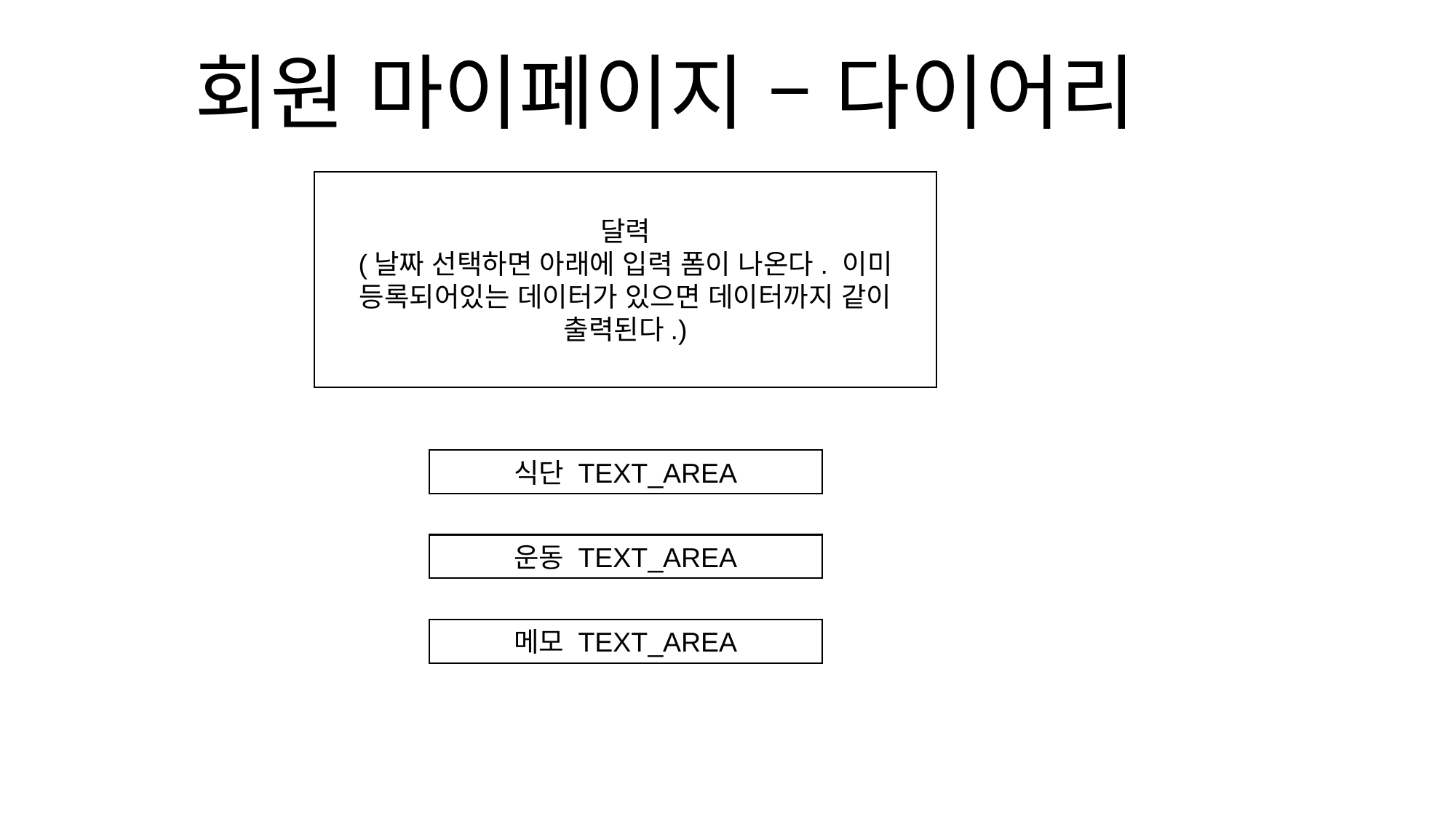

회원 마이페이지 – 다이어리
달력
(날짜 선택하면 아래에 입력 폼이 나온다. 이미 등록되어있는 데이터가 있으면 데이터까지 같이 출력된다.)
식단 TEXT_AREA
운동 TEXT_AREA
메모 TEXT_AREA